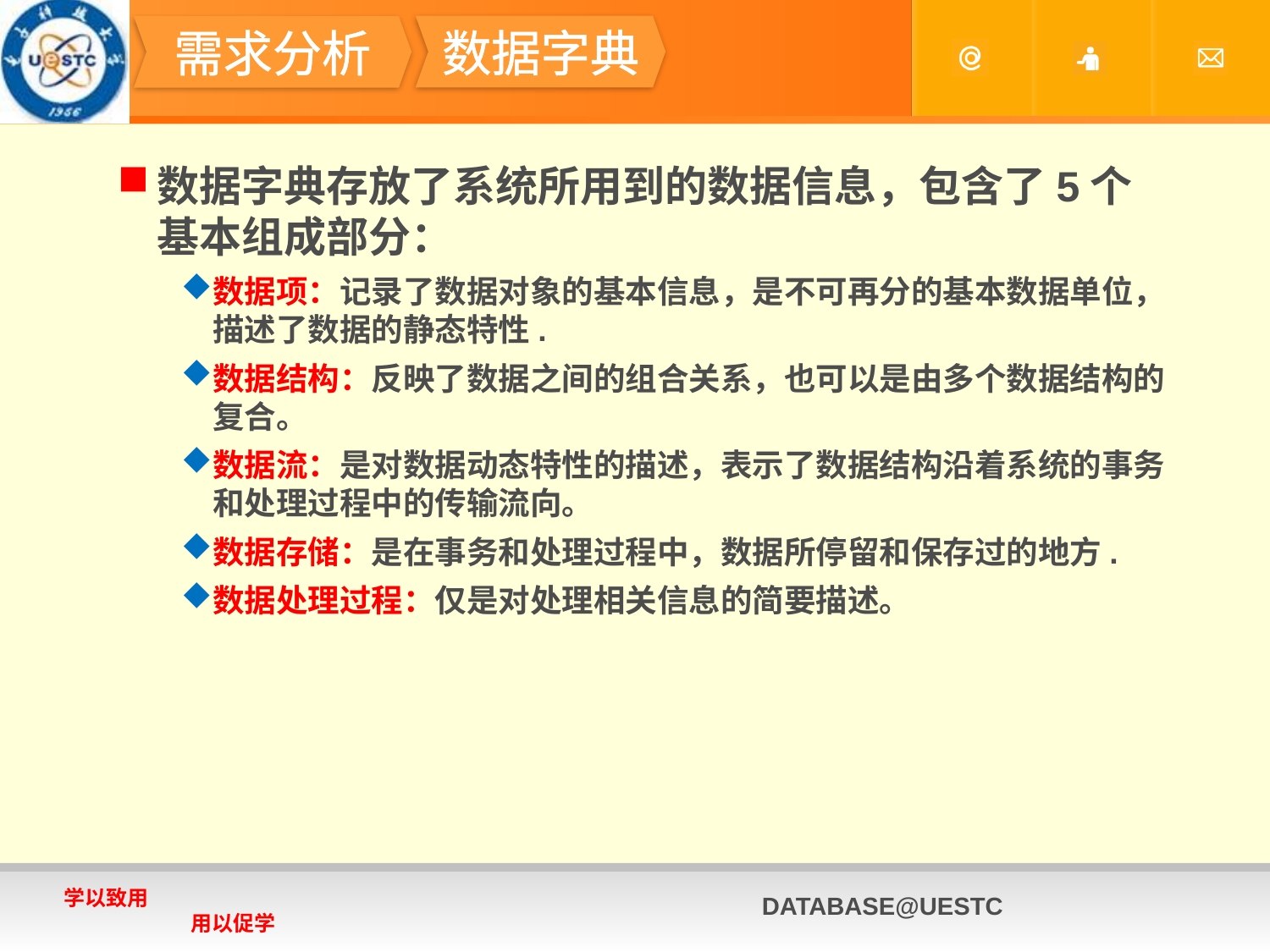

#
数据字典
需求分析
数据字典存放了系统所用到的数据信息，包含了5个基本组成部分：
数据项：记录了数据对象的基本信息，是不可再分的基本数据单位，描述了数据的静态特性.
数据结构：反映了数据之间的组合关系，也可以是由多个数据结构的复合。
数据流：是对数据动态特性的描述，表示了数据结构沿着系统的事务和处理过程中的传输流向。
数据存储：是在事务和处理过程中，数据所停留和保存过的地方.
数据处理过程：仅是对处理相关信息的简要描述。